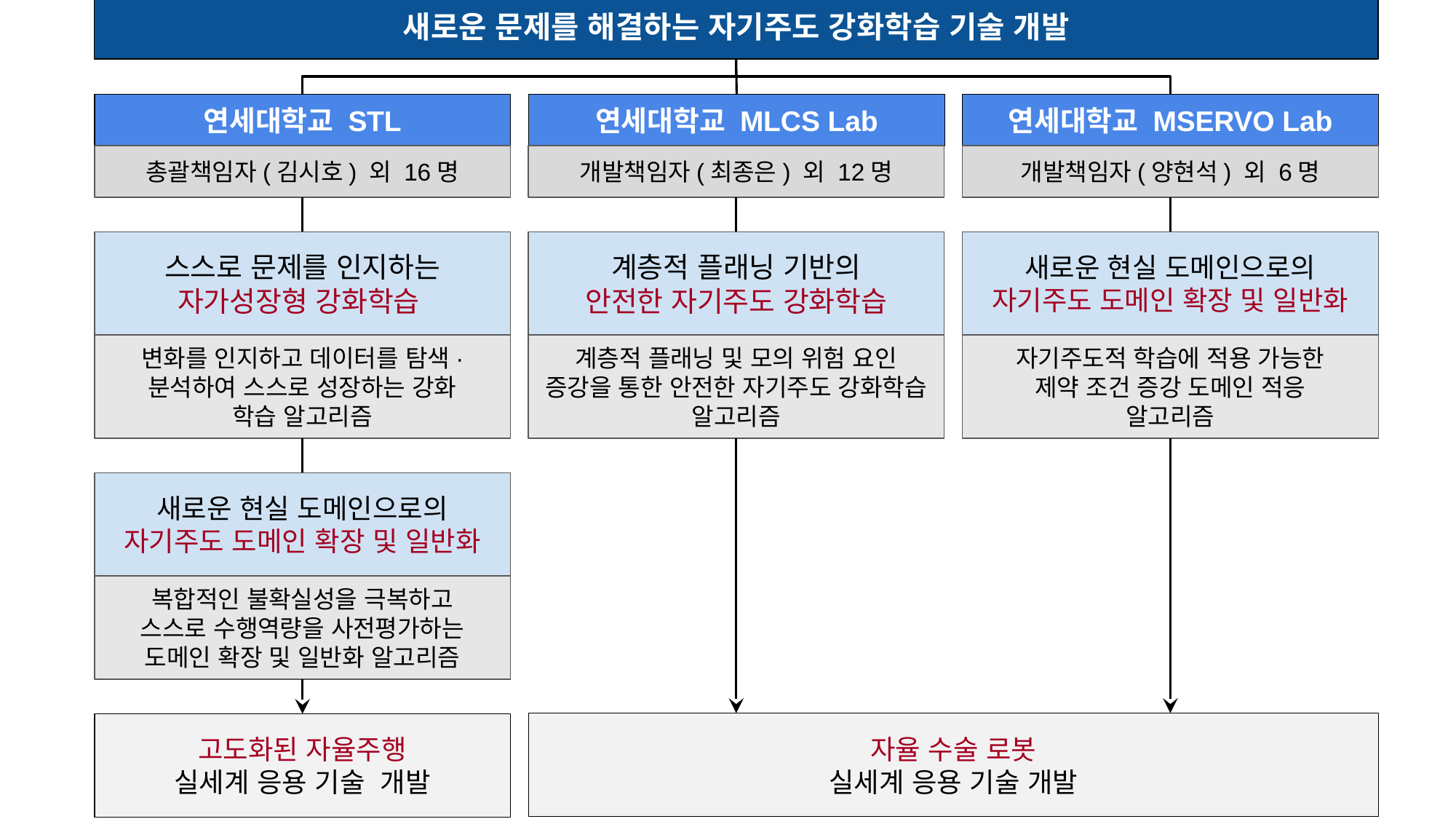

새로운 문제를 해결하는 자기주도 강화학습 기술 개발
연세대학교 STL
연세대학교 MLCS Lab
연세대학교 MSERVO Lab
총괄책임자(김시호) 외 16명
개발책임자(최종은) 외 12명
개발책임자(양현석) 외 6명
스스로 문제를 인지하는
자가성장형 강화학습
계층적 플래닝 기반의
안전한 자기주도 강화학습
새로운 현실 도메인으로의
자기주도 도메인 확장 및 일반화
변화를 인지하고 데이터를 탐색·
분석하여 스스로 성장하는 강화
학습 알고리즘
계층적 플래닝 및 모의 위험 요인
증강을 통한 안전한 자기주도 강화학습 알고리즘
자기주도적 학습에 적용 가능한
제약 조건 증강 도메인 적응
알고리즘
새로운 현실 도메인으로의
자기주도 도메인 확장 및 일반화
복합적인 불확실성을 극복하고
스스로 수행역량을 사전평가하는 도메인 확장 및 일반화 알고리즘
자율 수술 로봇
실세계 응용 기술 개발
고도화된 자율주행
실세계 응용 기술  개발